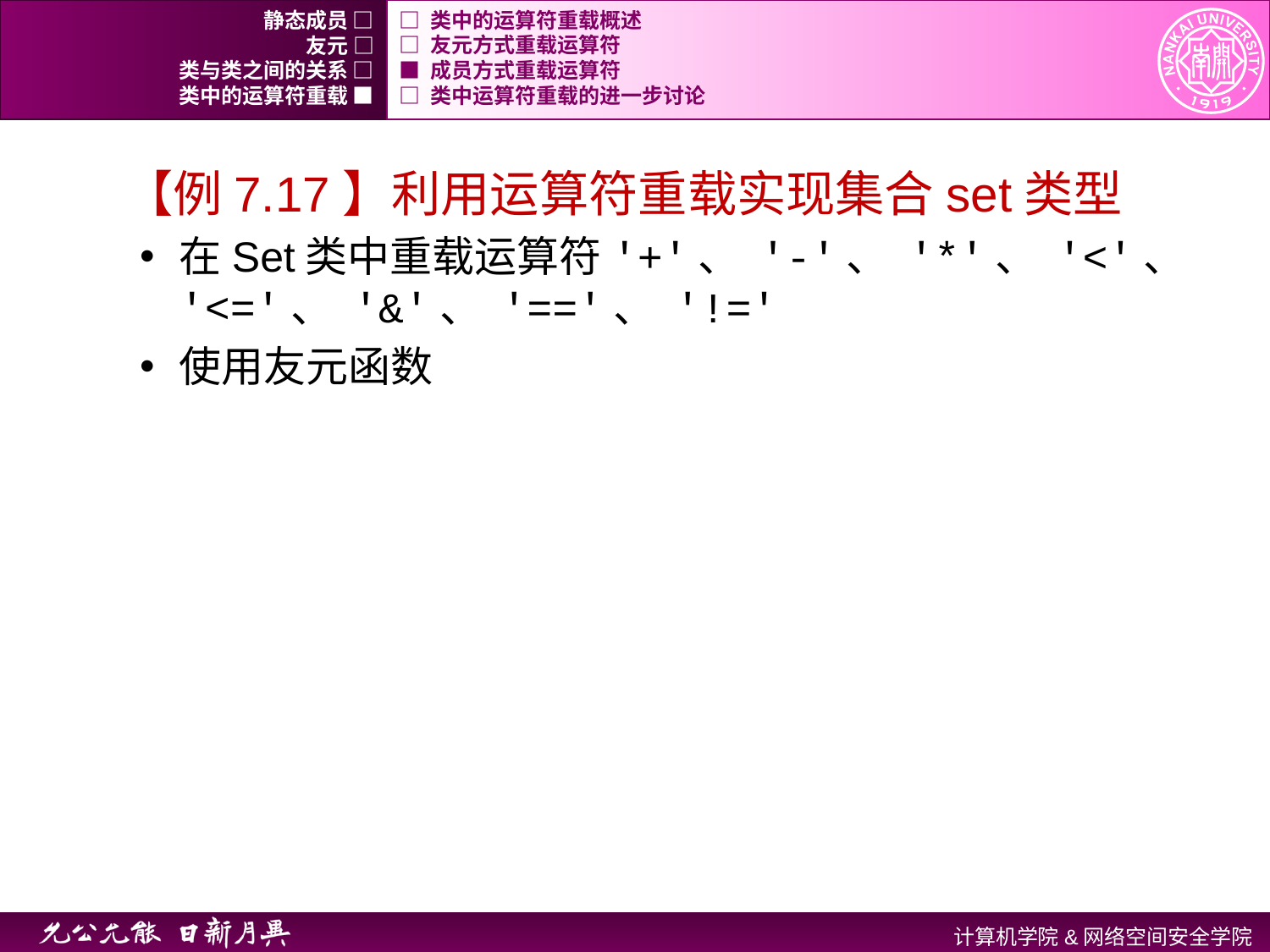

静态成员 □
□ 类中的运算符重载概述
友元 □
□ 友元方式重载运算符
类与类之间的关系 □
■ 成员方式重载运算符
类中的运算符重载 ■

□ 类中运算符重载的进一步讨论
【例7.17】利用运算符重载实现集合set类型
在Set类中重载运算符'+'、 '-'、 '*'、 '<'、 '<='、 '&'、 '=='、 '!='
使用友元函数